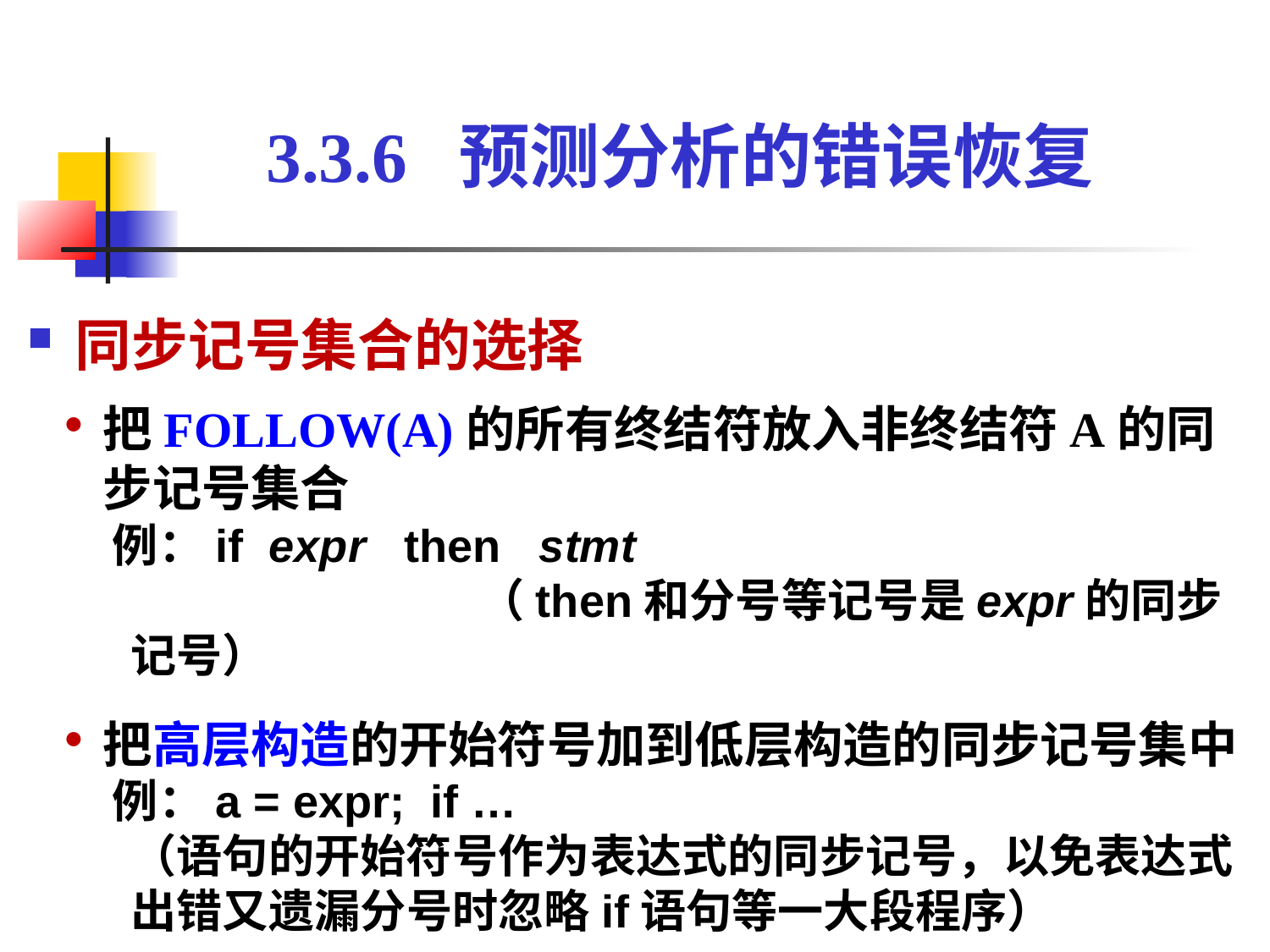

3.3.6  预测分析的错误恢复
同步记号集合的选择
把FOLLOW(A)的所有终结符放入非终结符A的同步记号集合
 例：if  expr   then   stmt
			        （then和分号等记号是expr的同步记号）
把高层构造的开始符号加到低层构造的同步记号集中
 例：a = expr;  if …
	（语句的开始符号作为表达式的同步记号，以免表达式出错又遗漏分号时忽略if语句等一大段程序）